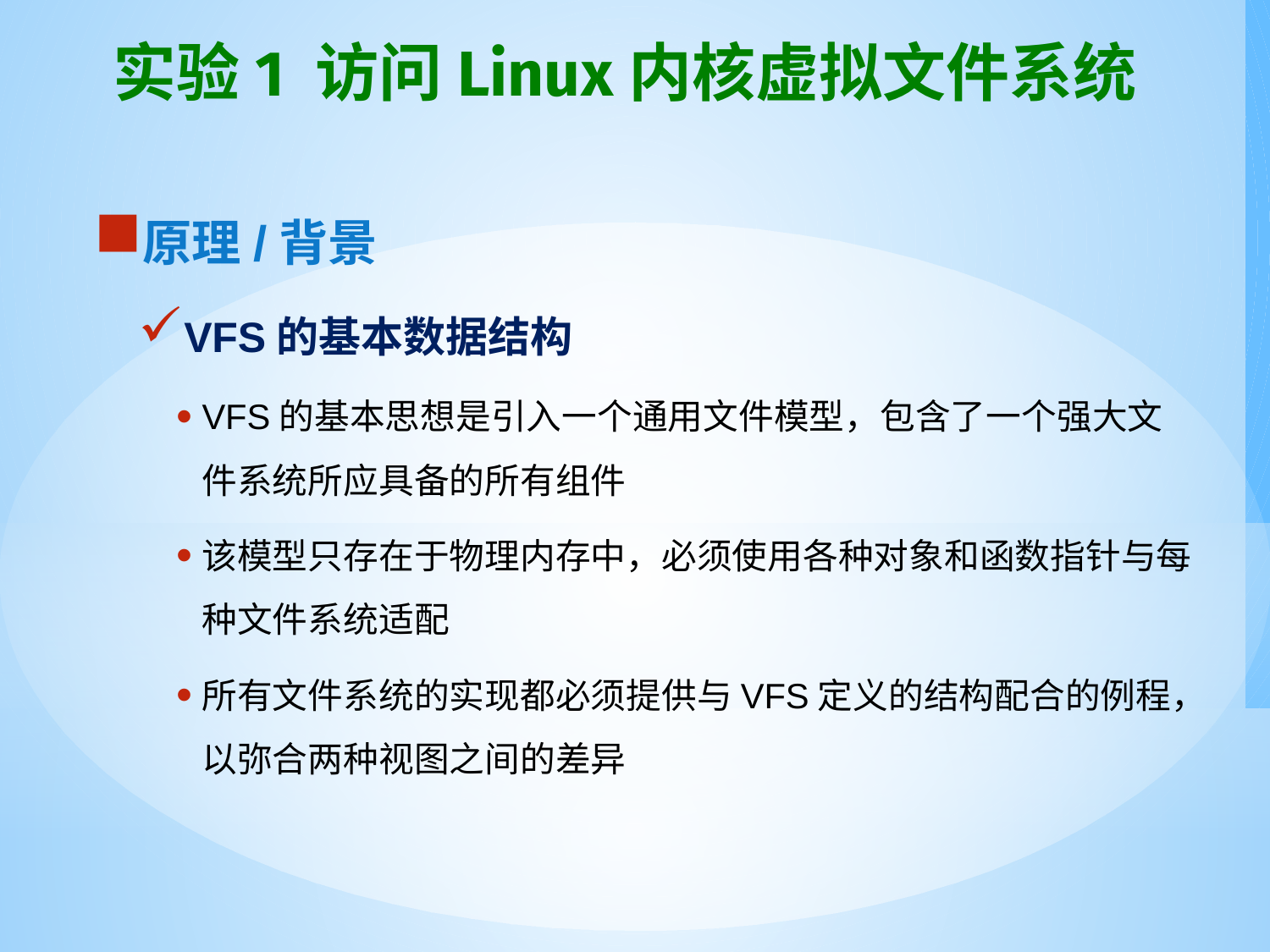

# 实验1 访问Linux内核虚拟文件系统
原理/背景
VFS的基本数据结构
VFS的基本思想是引入一个通用文件模型，包含了一个强大文件系统所应具备的所有组件
该模型只存在于物理内存中，必须使用各种对象和函数指针与每种文件系统适配
所有文件系统的实现都必须提供与VFS定义的结构配合的例程，以弥合两种视图之间的差异